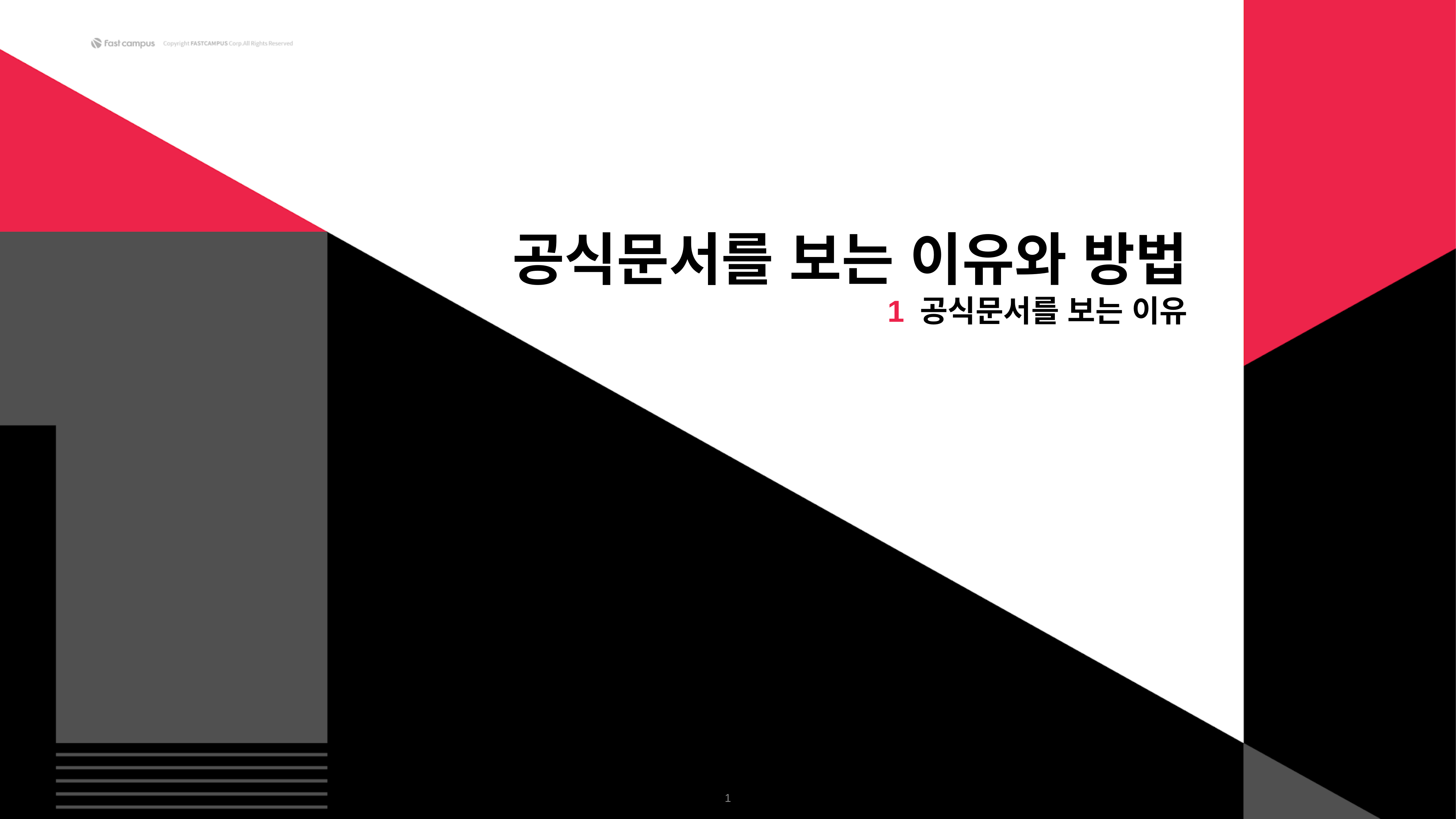

공식문서를 보는 이유와 방법
1 공식문서를 보는 이유
1